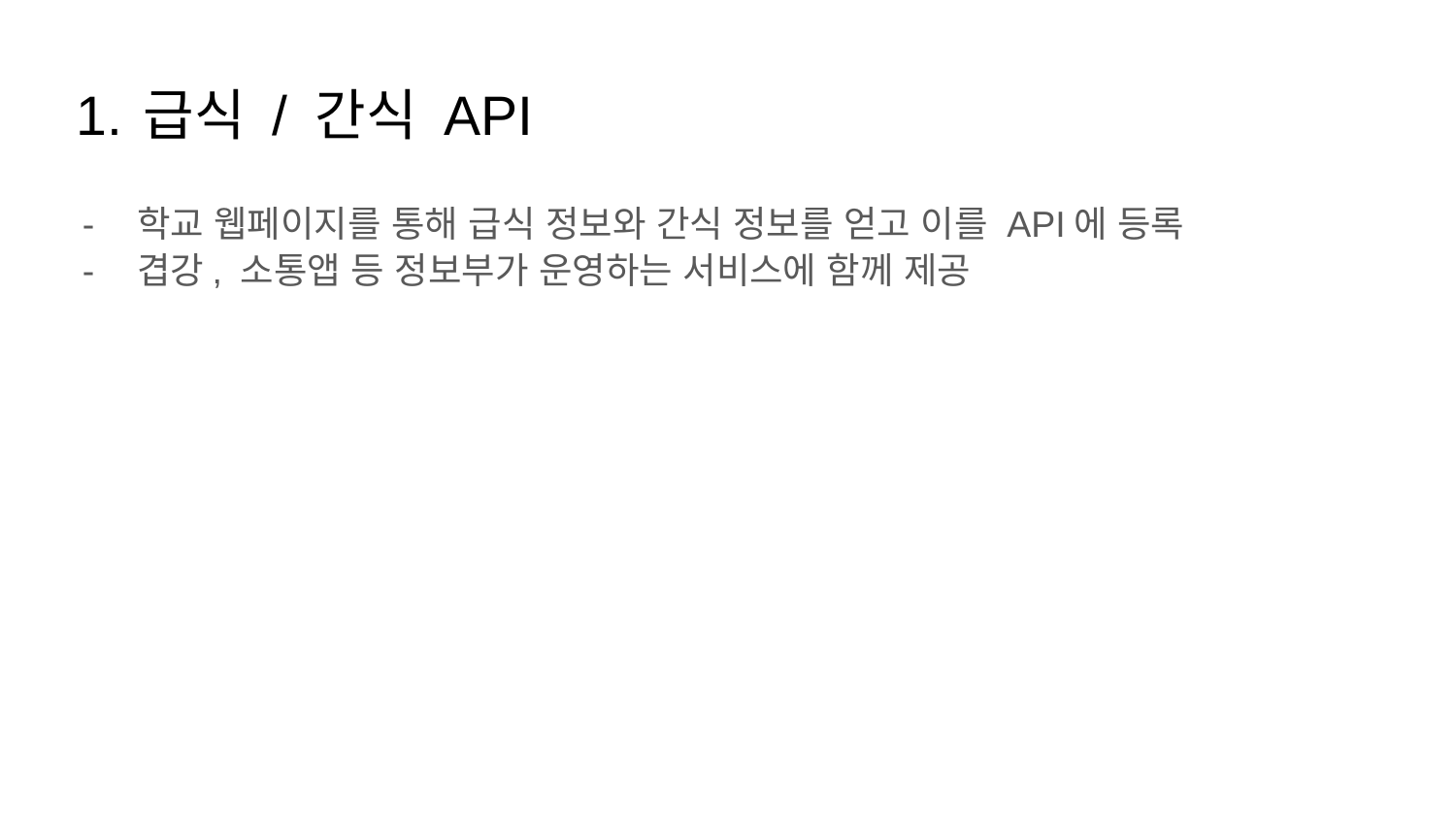

# 급식 / 간식 API
학교 웹페이지를 통해 급식 정보와 간식 정보를 얻고 이를 API에 등록
겹강, 소통앱 등 정보부가 운영하는 서비스에 함께 제공